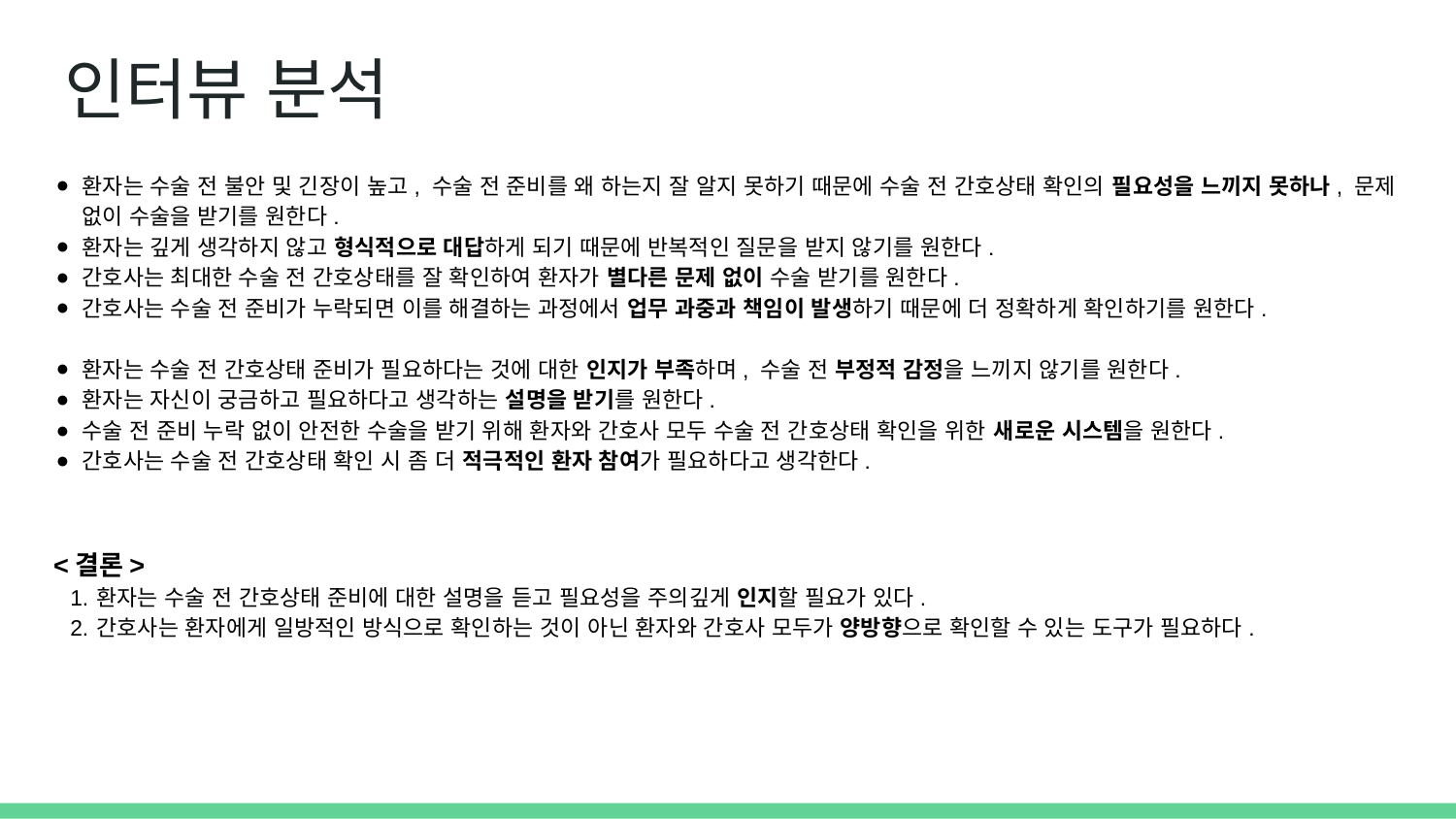

# 인터뷰 분석
환자는 수술 전 불안 및 긴장이 높고, 수술 전 준비를 왜 하는지 잘 알지 못하기 때문에 수술 전 간호상태 확인의 필요성을 느끼지 못하나, 문제 없이 수술을 받기를 원한다.
환자는 깊게 생각하지 않고 형식적으로 대답하게 되기 때문에 반복적인 질문을 받지 않기를 원한다.
간호사는 최대한 수술 전 간호상태를 잘 확인하여 환자가 별다른 문제 없이 수술 받기를 원한다.
간호사는 수술 전 준비가 누락되면 이를 해결하는 과정에서 업무 과중과 책임이 발생하기 때문에 더 정확하게 확인하기를 원한다.

환자는 수술 전 간호상태 준비가 필요하다는 것에 대한 인지가 부족하며, 수술 전 부정적 감정을 느끼지 않기를 원한다.
환자는 자신이 궁금하고 필요하다고 생각하는 설명을 받기를 원한다.
수술 전 준비 누락 없이 안전한 수술을 받기 위해 환자와 간호사 모두 수술 전 간호상태 확인을 위한 새로운 시스템을 원한다.
간호사는 수술 전 간호상태 확인 시 좀 더 적극적인 환자 참여가 필요하다고 생각한다.
<결론>
환자는 수술 전 간호상태 준비에 대한 설명을 듣고 필요성을 주의깊게 인지할 필요가 있다.
간호사는 환자에게 일방적인 방식으로 확인하는 것이 아닌 환자와 간호사 모두가 양방향으로 확인할 수 있는 도구가 필요하다.